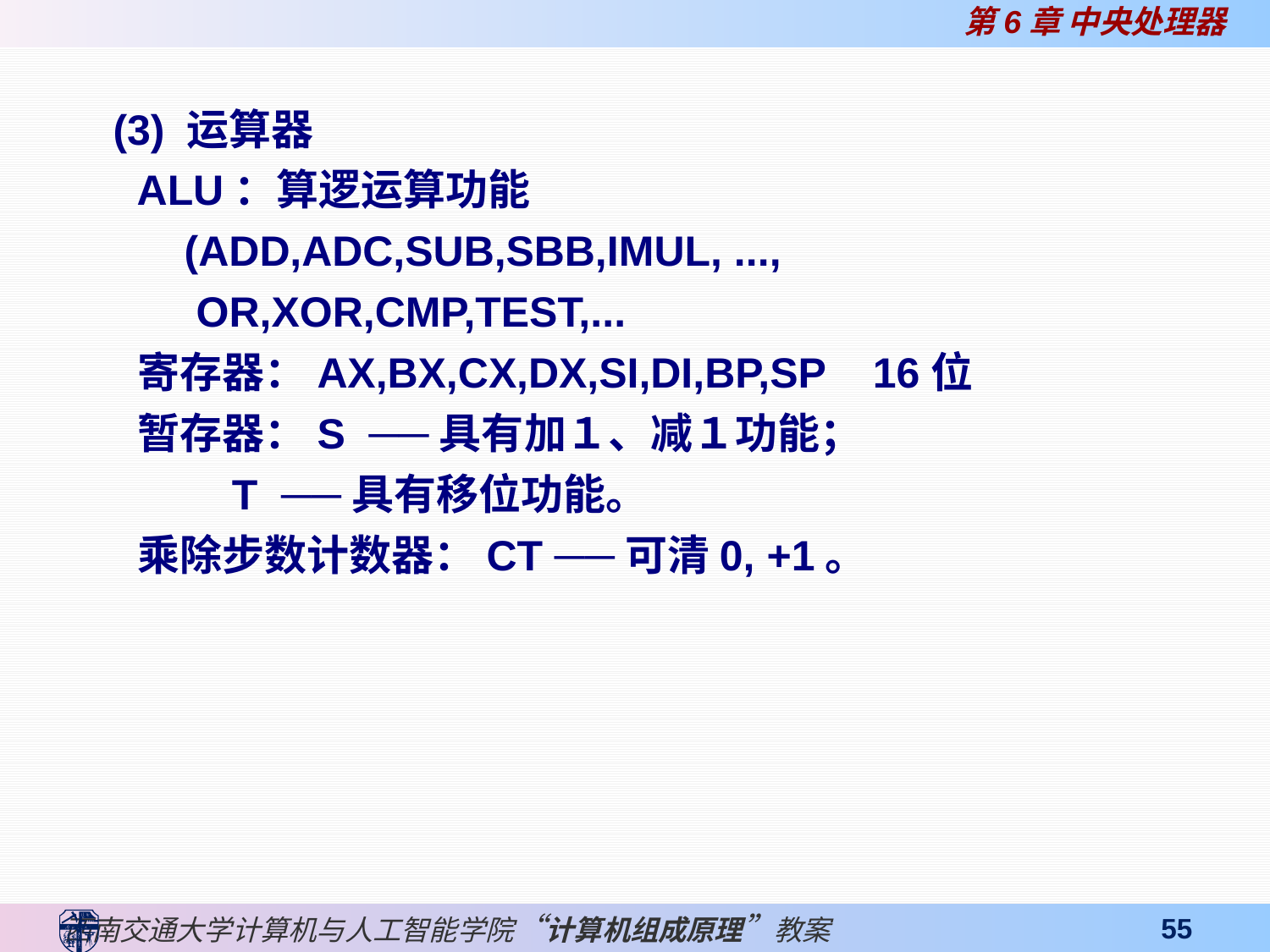

(3) 运算器
    ALU：算逻运算功能
        (ADD,ADC,SUB,SBB,IMUL, ...,
         OR,XOR,CMP,TEST,...
    寄存器：AX,BX,CX,DX,SI,DI,BP,SP    16位
    暂存器：S  ──具有加１、减１功能；
            T  ──具有移位功能。
    乘除步数计数器：CT ──可清0, +1。